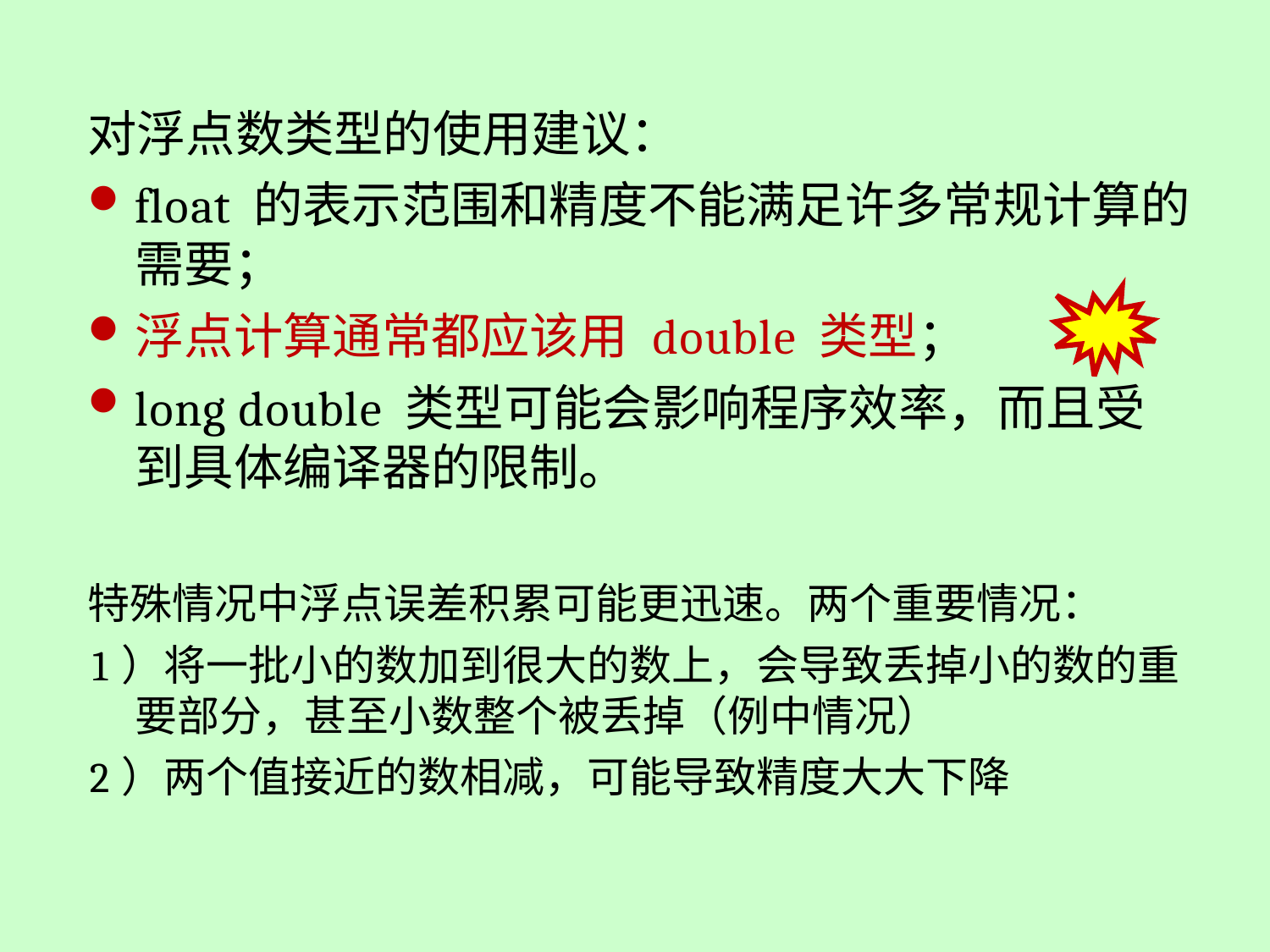

对浮点数类型的使用建议：
float 的表示范围和精度不能满足许多常规计算的需要；
浮点计算通常都应该用 double 类型；
long double 类型可能会影响程序效率，而且受到具体编译器的限制。

特殊情况中浮点误差积累可能更迅速。两个重要情况：
1）将一批小的数加到很大的数上，会导致丢掉小的数的重要部分，甚至小数整个被丢掉（例中情况）
2）两个值接近的数相减，可能导致精度大大下降

26